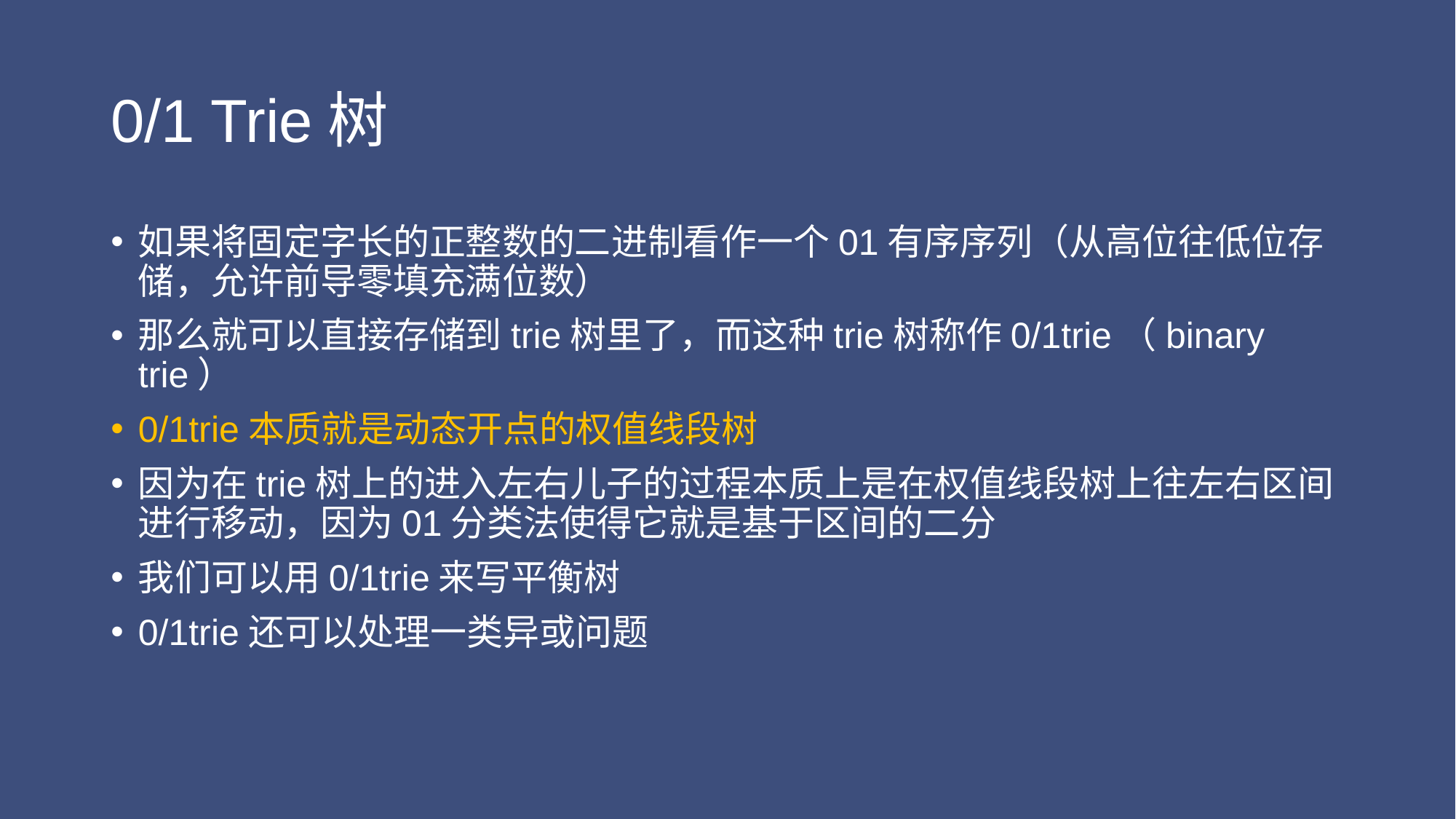

# 0/1 Trie树
如果将固定字长的正整数的二进制看作一个01有序序列（从高位往低位存储，允许前导零填充满位数）
那么就可以直接存储到trie树里了，而这种trie树称作0/1trie（binary trie）
0/1trie本质就是动态开点的权值线段树
因为在trie树上的进入左右儿子的过程本质上是在权值线段树上往左右区间进行移动，因为01分类法使得它就是基于区间的二分
我们可以用0/1trie来写平衡树
0/1trie还可以处理一类异或问题